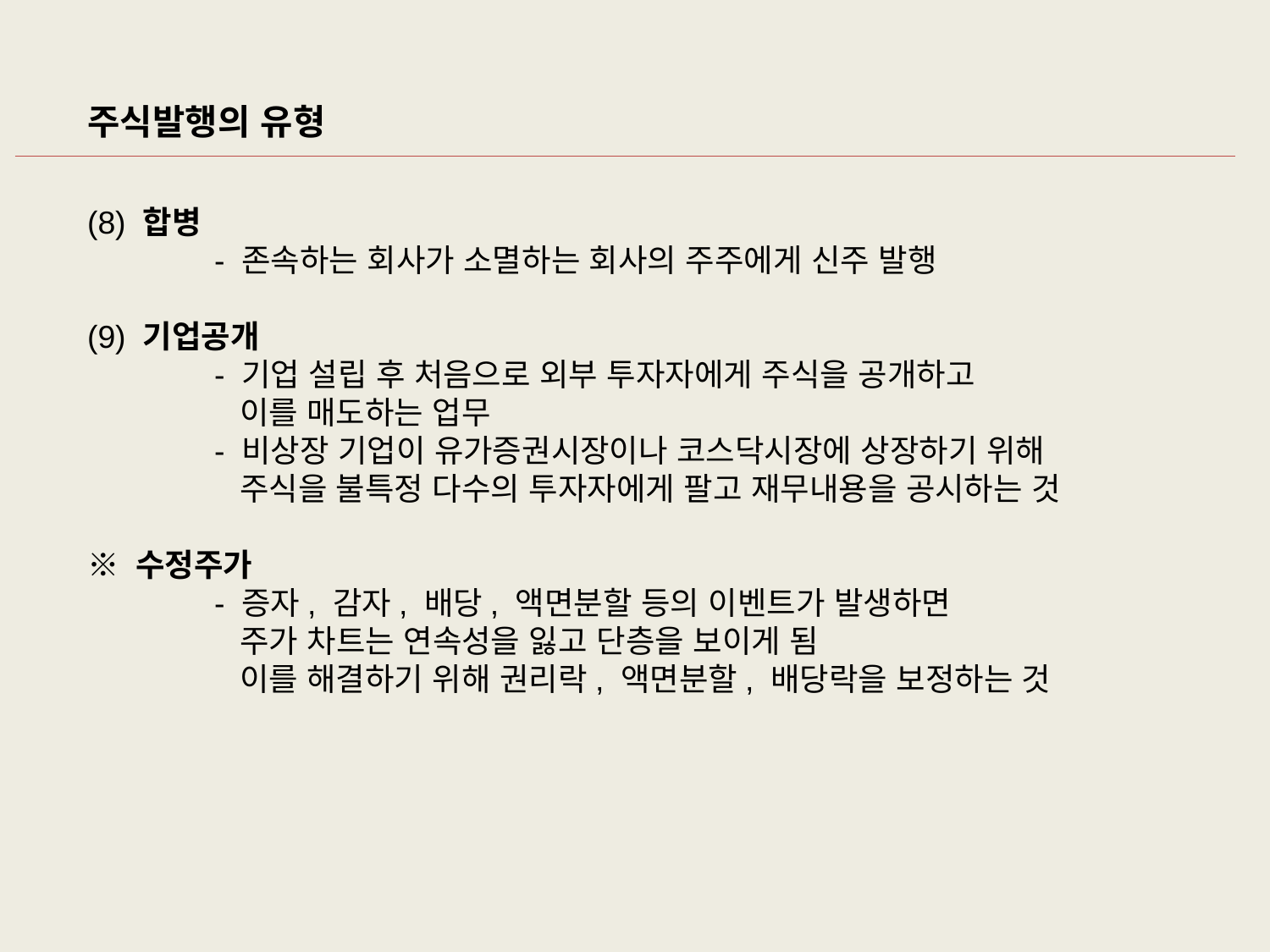

# 주식발행의 유형
(8) 합병
	- 존속하는 회사가 소멸하는 회사의 주주에게 신주 발행

(9) 기업공개
	- 기업 설립 후 처음으로 외부 투자자에게 주식을 공개하고
	  이를 매도하는 업무
	- 비상장 기업이 유가증권시장이나 코스닥시장에 상장하기 위해
	  주식을 불특정 다수의 투자자에게 팔고 재무내용을 공시하는 것

※ 수정주가
	- 증자, 감자, 배당, 액면분할 등의 이벤트가 발생하면
	  주가 차트는 연속성을 잃고 단층을 보이게 됨
	  이를 해결하기 위해 권리락, 액면분할, 배당락을 보정하는 것